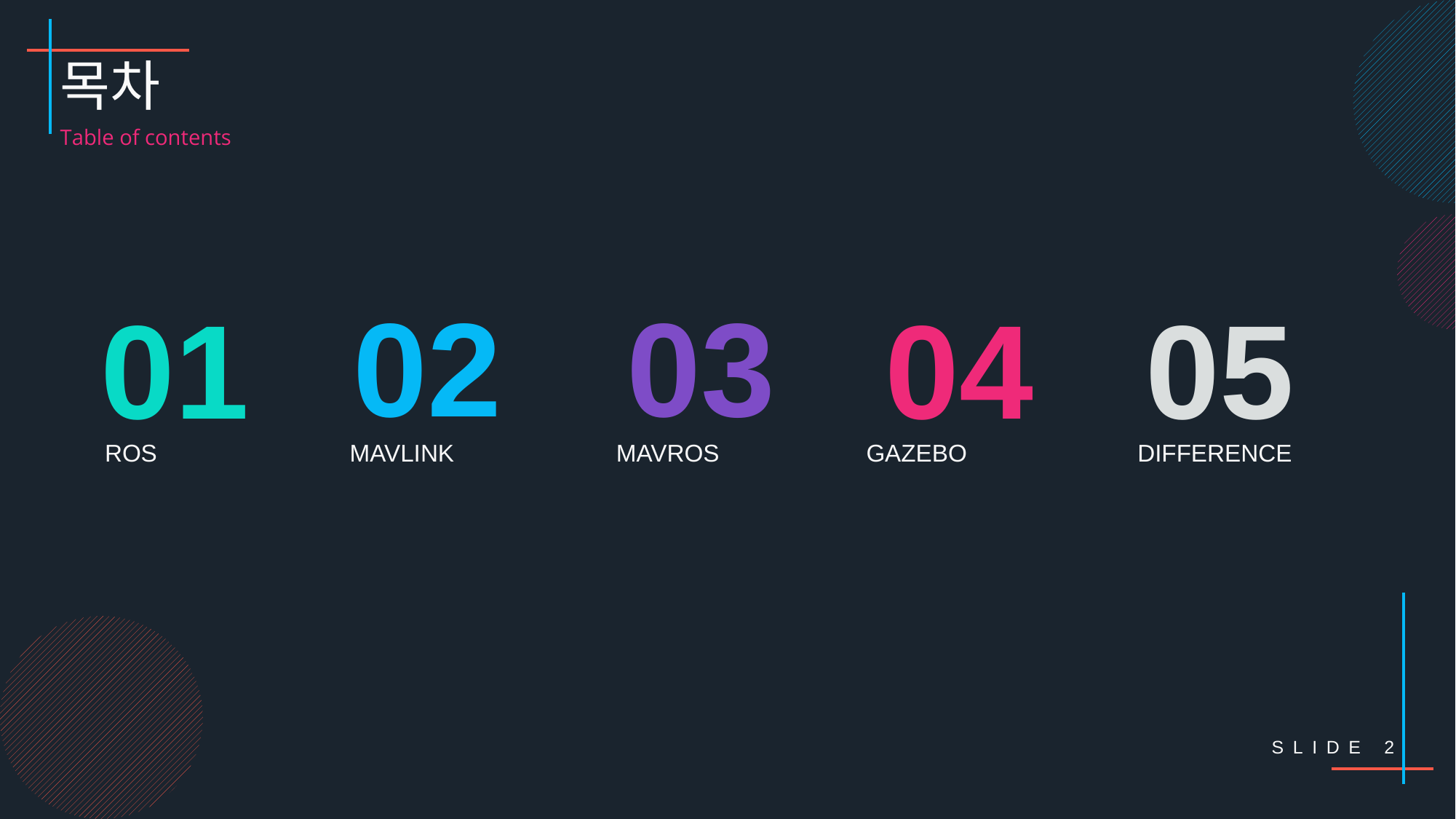

목차
Table of contents
03
02
01
05
04
ROS
MAVLINK
MAVROS
GAZEBO
DIFFERENCE